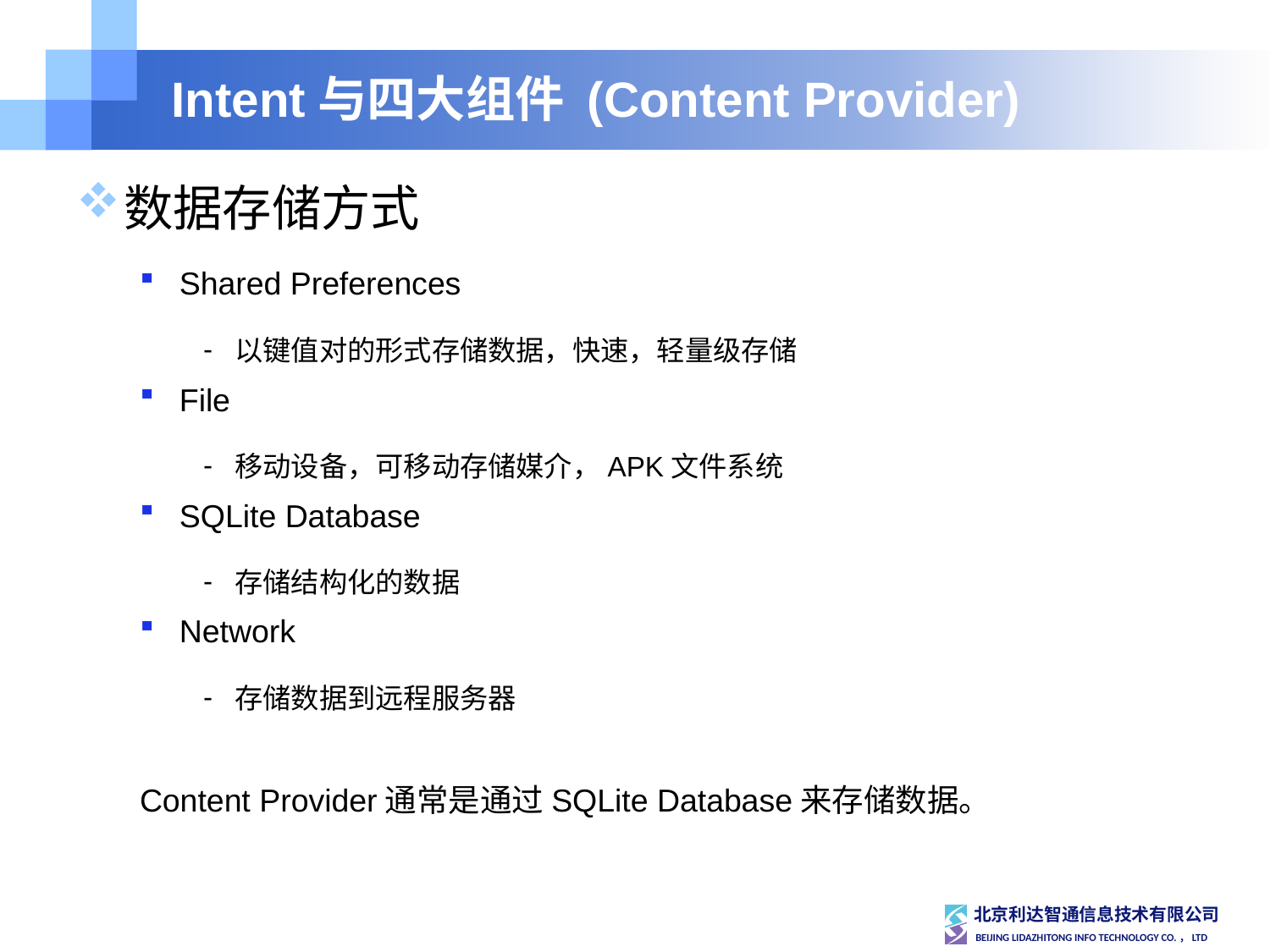

# Intent与四大组件 (Content Provider)
数据存储方式
Shared Preferences
以键值对的形式存储数据，快速，轻量级存储
File
移动设备，可移动存储媒介，APK文件系统
SQLite Database
存储结构化的数据
Network
存储数据到远程服务器

Content Provider通常是通过SQLite Database来存储数据。